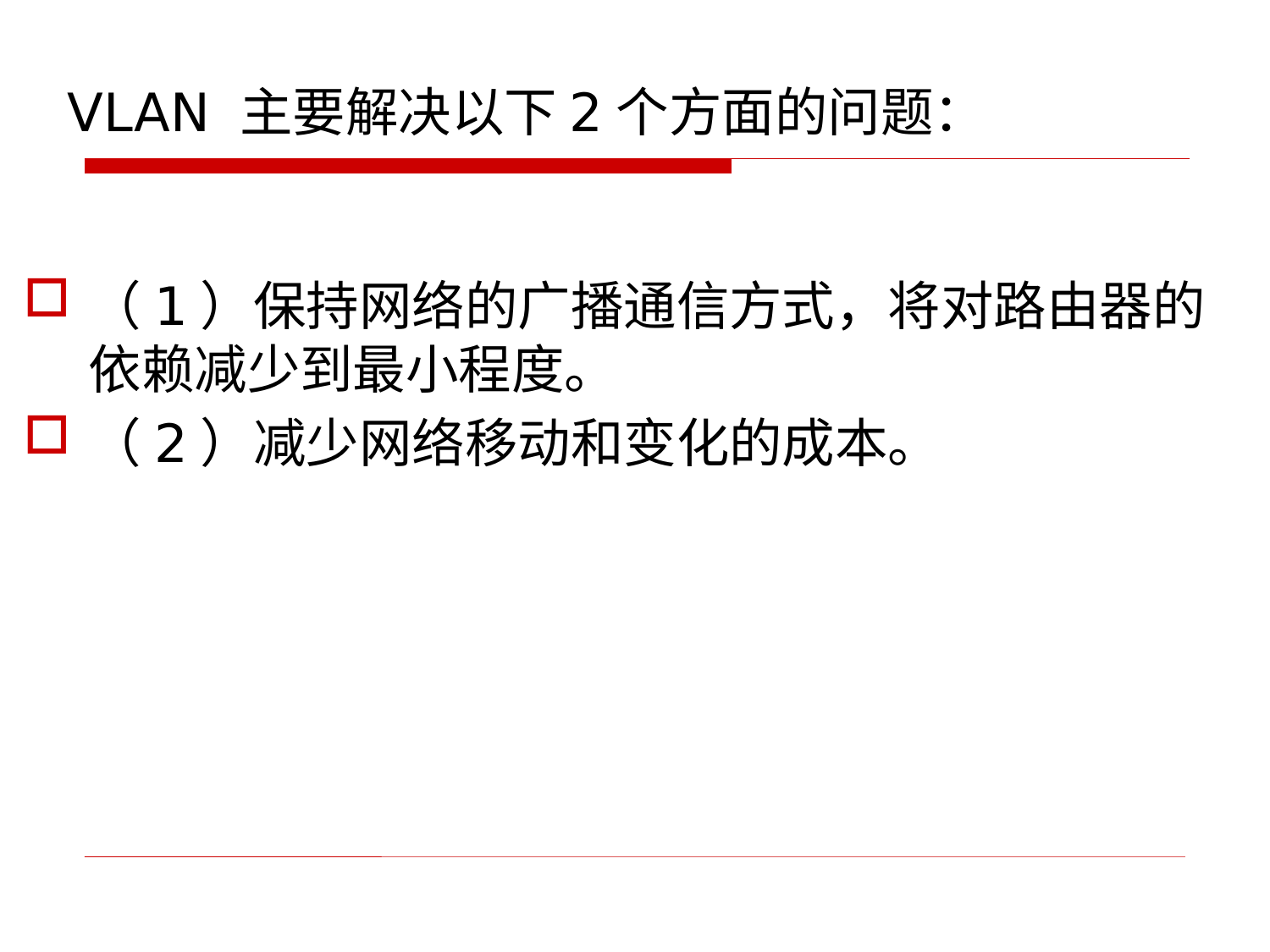

# VLAN 主要解决以下2个方面的问题：
（1）保持网络的广播通信方式，将对路由器的依赖减少到最小程度。
（2）减少网络移动和变化的成本。